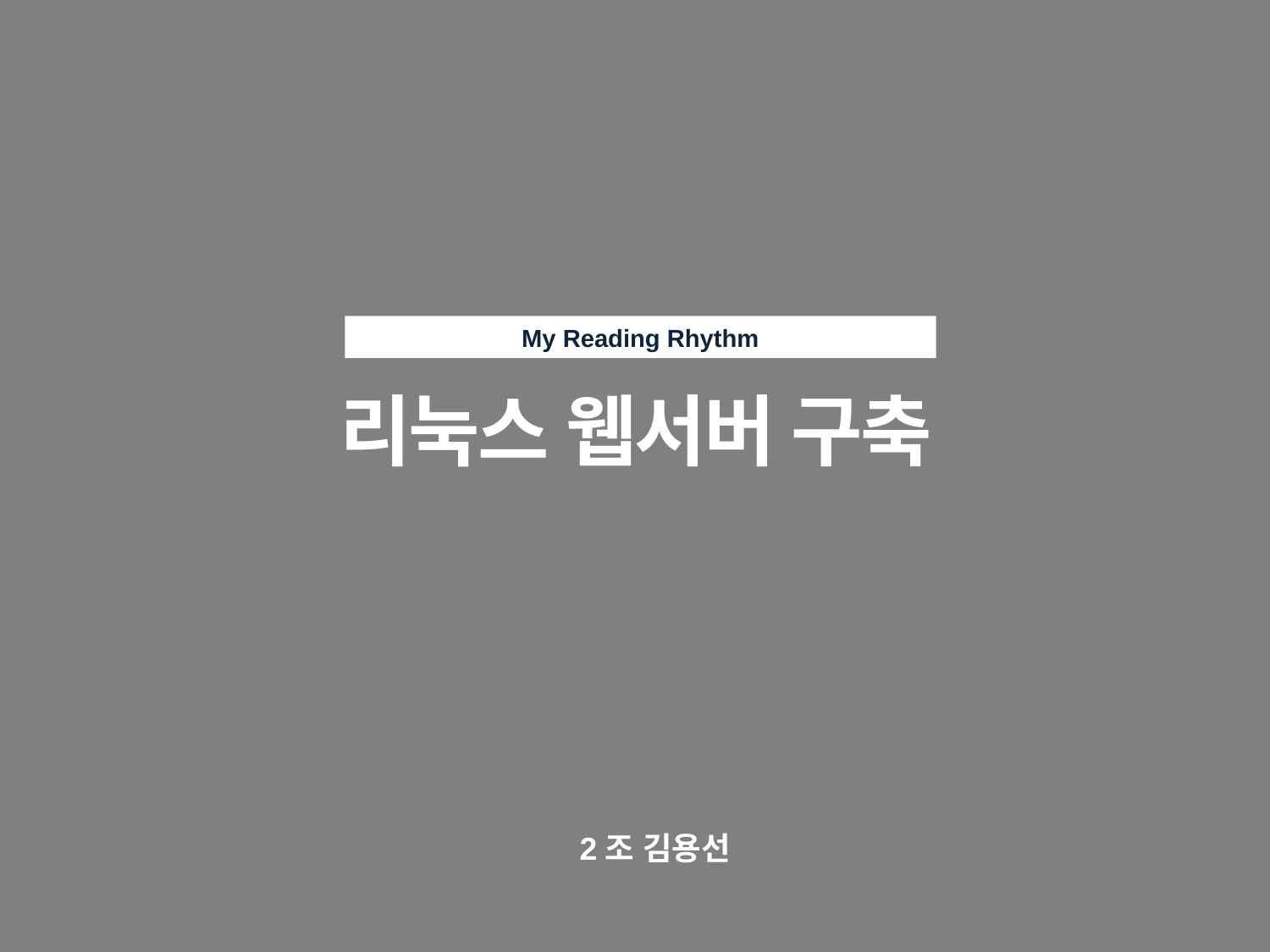

My Reading Rhythm
리눅스 웹서버 구축
2조 김용선